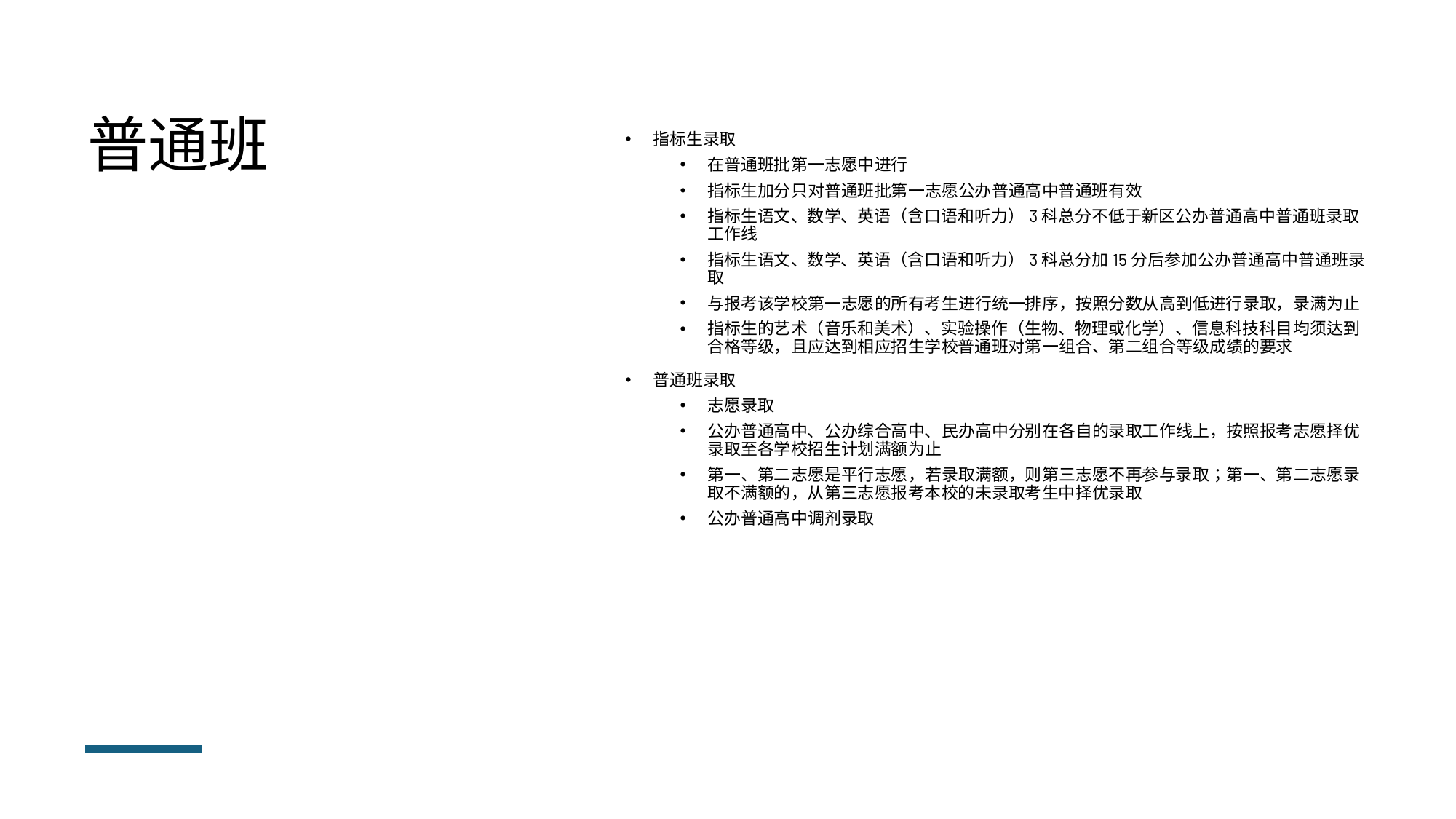

# 普通班
指标生录取
在普通班批第一志愿中进行
指标生加分只对普通班批第一志愿公办普通高中普通班有效
指标生语文、数学、英语（含口语和听力）3科总分不低于新区公办普通高中普通班录取工作线
指标生语文、数学、英语（含口语和听力）3科总分加15分后参加公办普通高中普通班录取
与报考该学校第一志愿的所有考生进行统一排序，按照分数从高到低进行录取，录满为止
指标生的艺术（音乐和美术）、实验操作（生物、物理或化学）、信息科技科目均须达到合格等级，且应达到相应招生学校普通班对第一组合、第二组合等级成绩的要求
普通班录取
志愿录取
公办普通高中、公办综合高中、民办高中分别在各自的录取工作线上，按照报考志愿择优录取至各学校招生计划满额为止
第一、第二志愿是平行志愿，若录取满额，则第三志愿不再参与录取；第一、第二志愿录取不满额的，从第三志愿报考本校的未录取考生中择优录取
公办普通高中调剂录取